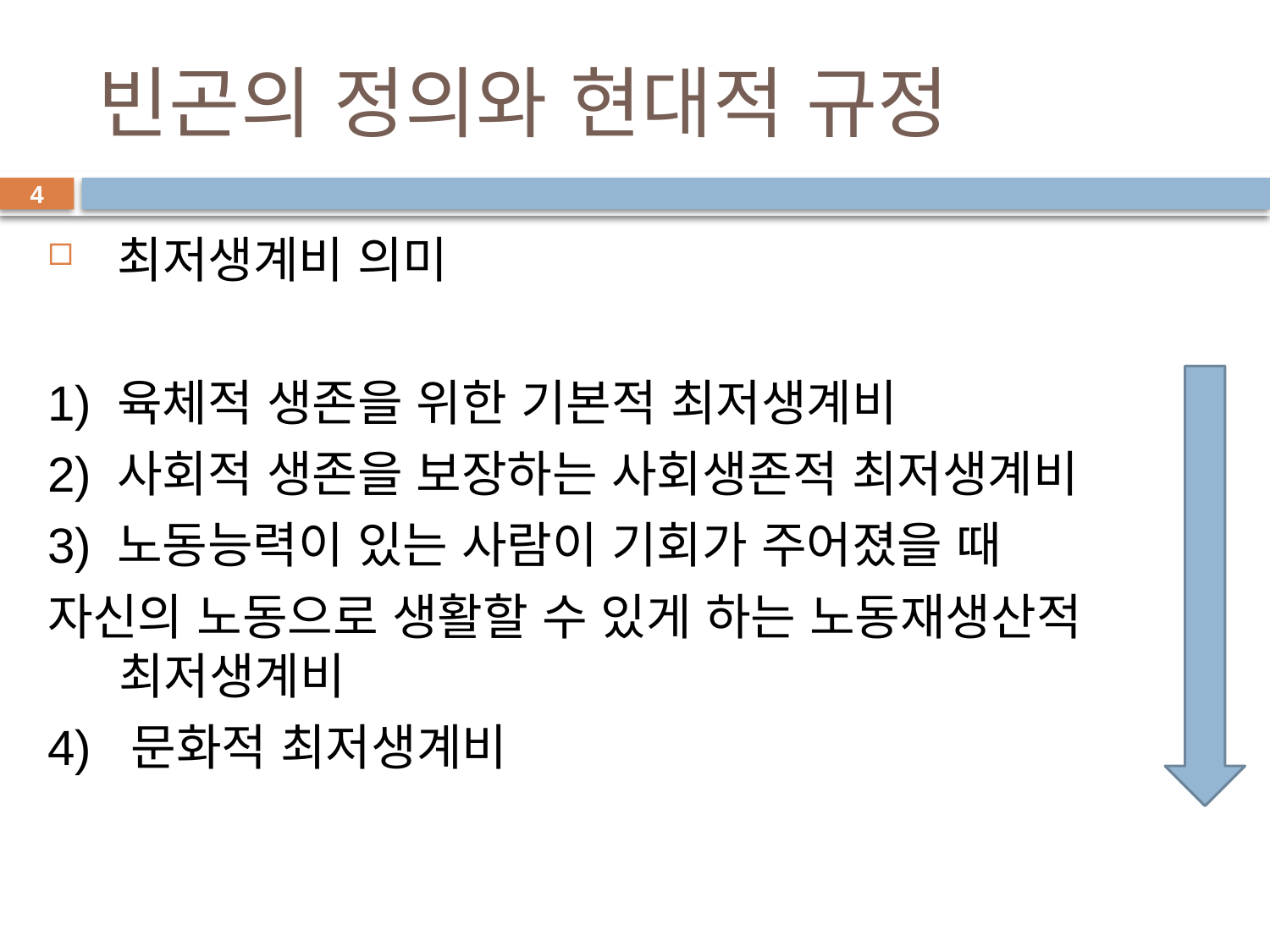

# 빈곤의 정의와 현대적 규정
4
 최저생계비 의미

1) 육체적 생존을 위한 기본적 최저생계비
2) 사회적 생존을 보장하는 사회생존적 최저생계비
3) 노동능력이 있는 사람이 기회가 주어졌을 때
자신의 노동으로 생활할 수 있게 하는 노동재생산적 최저생계비
4)  문화적 최저생계비